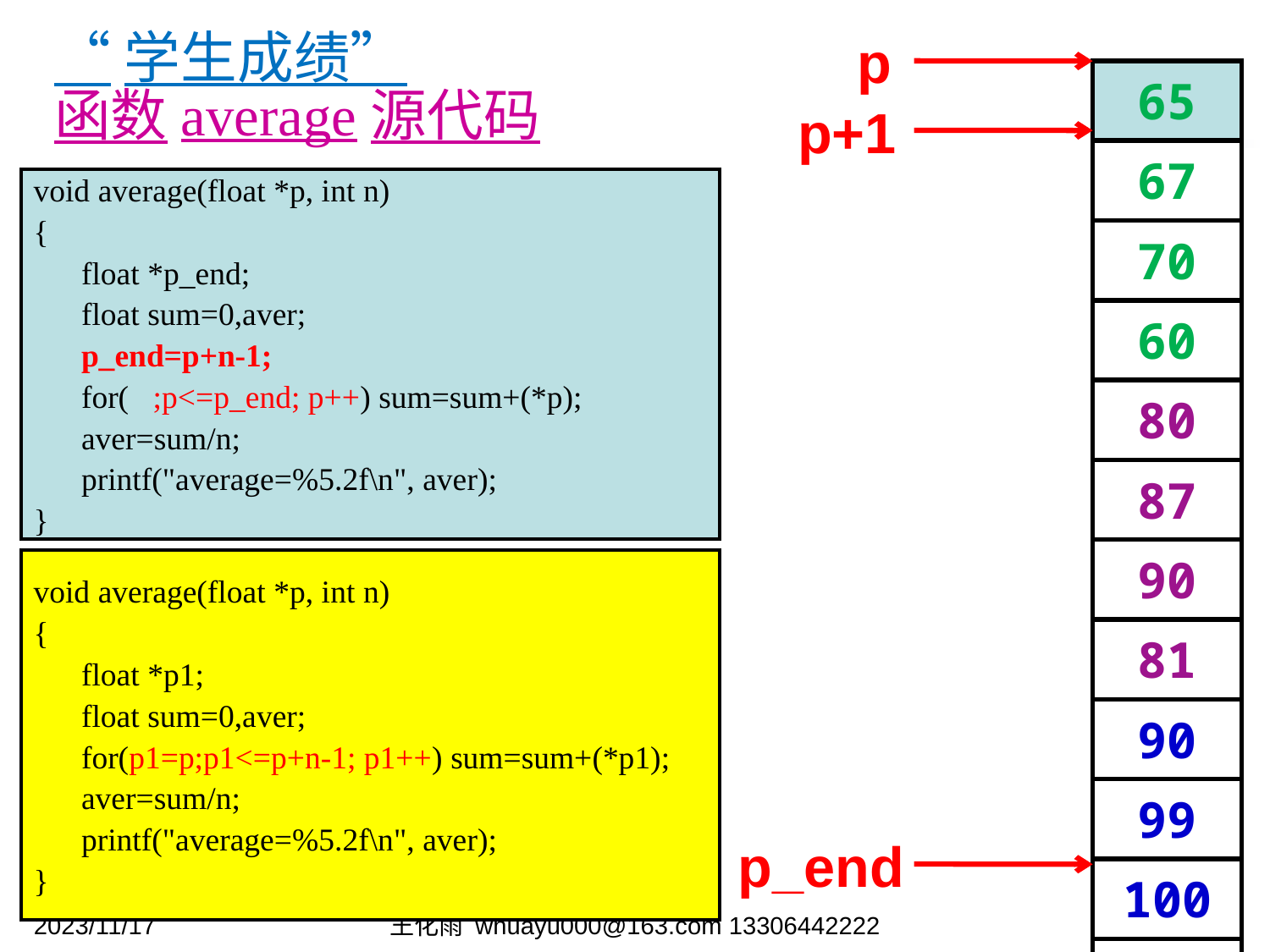

p
“学生成绩”
函数average源代码
| 65 |
| --- |
| 67 |
| 70 |
| 60 |
| 80 |
| 87 |
| 90 |
| 81 |
| 90 |
| 99 |
| 100 |
| 98 |
p+1
void average(float *p, int n)
{
	float *p_end;
   	float sum=0,aver;
   	p_end=p+n-1;
   	for(   ;p<=p_end; p++) sum=sum+(*p);
   	aver=sum/n;
   	printf("average=%5.2f\n", aver);
}
void average(float *p, int n)
{
	float *p1;
   	float sum=0,aver;
	for(p1=p;p1<=p+n-1; p1++) sum=sum+(*p1);
   	aver=sum/n;
   	printf("average=%5.2f\n", aver);
}
p_end
2023/11/17
王化雨 whuayu000@163.com 13306442222
47/43